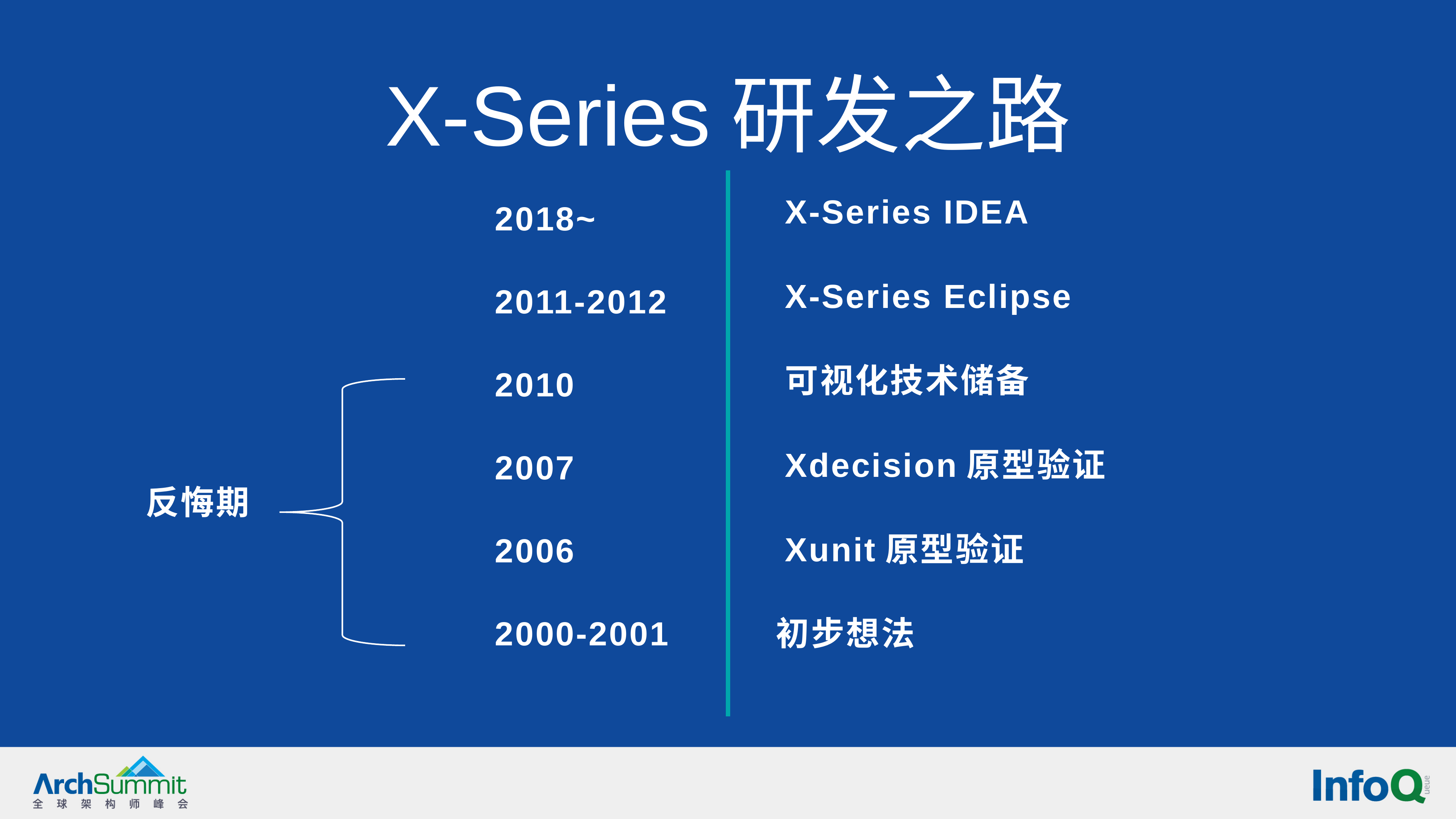

# X-Series研发之路
X-Series IDEA
2018~
X-Series Eclipse
2011-2012
可视化技术储备
2010

Xdecision原型验证
2007
反悔期
Xunit原型验证
2006
2000-2001
初步想法